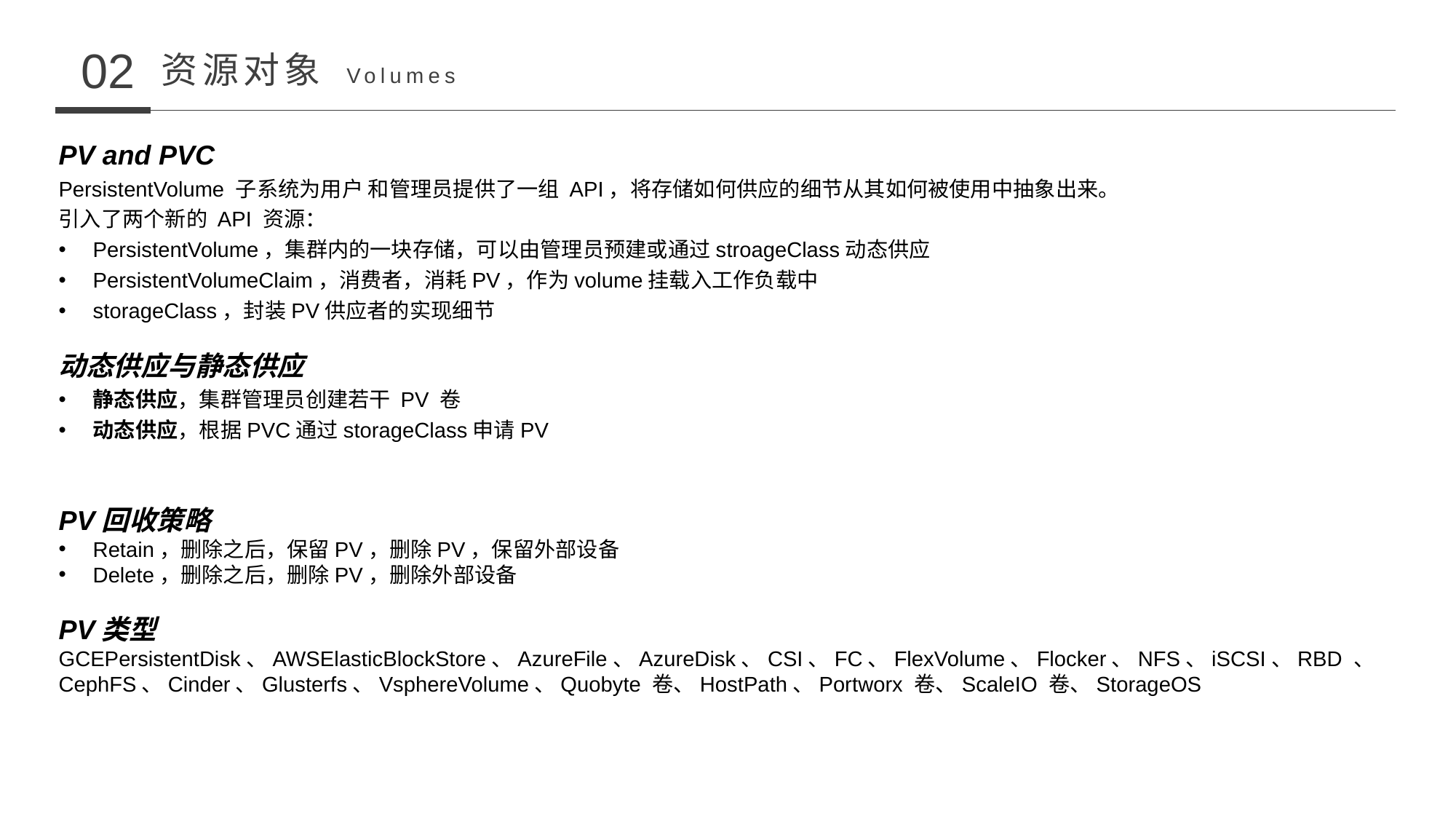

02
资源对象 Volumes
PV and PVC
PersistentVolume 子系统为用户 和管理员提供了一组 API，将存储如何供应的细节从其如何被使用中抽象出来。
引入了两个新的 API 资源：
PersistentVolume，集群内的一块存储，可以由管理员预建或通过stroageClass动态供应
PersistentVolumeClaim，消费者，消耗PV，作为volume挂载入工作负载中
storageClass，封装PV供应者的实现细节

动态供应与静态供应
静态供应，集群管理员创建若干 PV 卷
动态供应，根据PVC通过storageClass申请PV

PV回收策略
Retain，删除之后，保留PV，删除PV，保留外部设备
Delete，删除之后，删除PV，删除外部设备

PV类型
GCEPersistentDisk、AWSElasticBlockStore、AzureFile、AzureDisk、CSI、FC、FlexVolume、Flocker、NFS、iSCSI、RBD 、CephFS、Cinder、Glusterfs、VsphereVolume、Quobyte 卷、HostPath、Portworx 卷、ScaleIO 卷、StorageOS